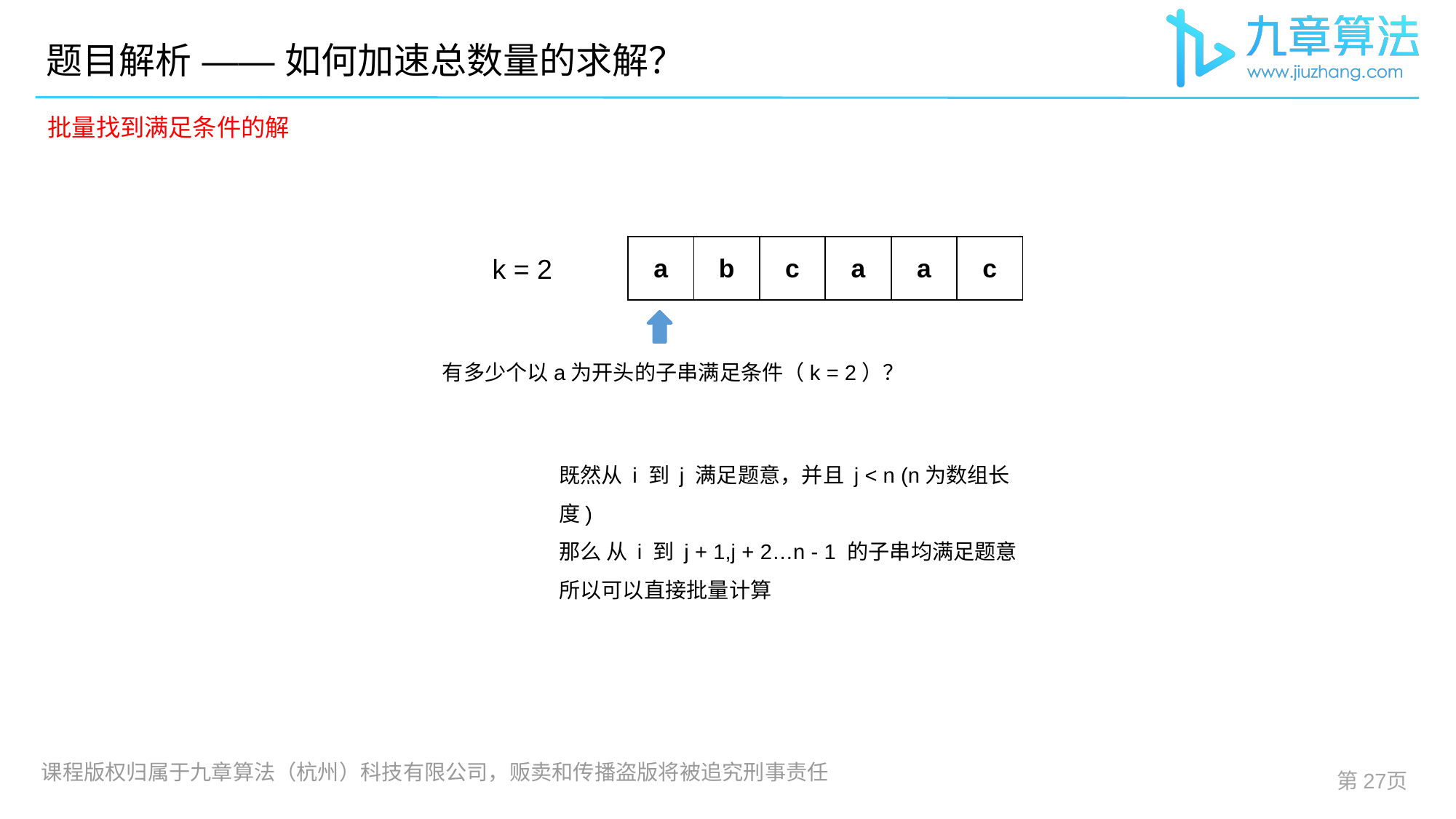

# 题目解析 —— 如何加速总数量的求解？
批量找到满足条件的解
| a | b | c | a | a | c |
| --- | --- | --- | --- | --- | --- |
k = 2

有多少个以a为开头的子串满足条件（k = 2）？
既然从 i 到 j 满足题意，并且 j < n (n为数组长度)
那么 从 i 到 j + 1,j + 2…n - 1 的子串均满足题意
所以可以直接批量计算
第27页